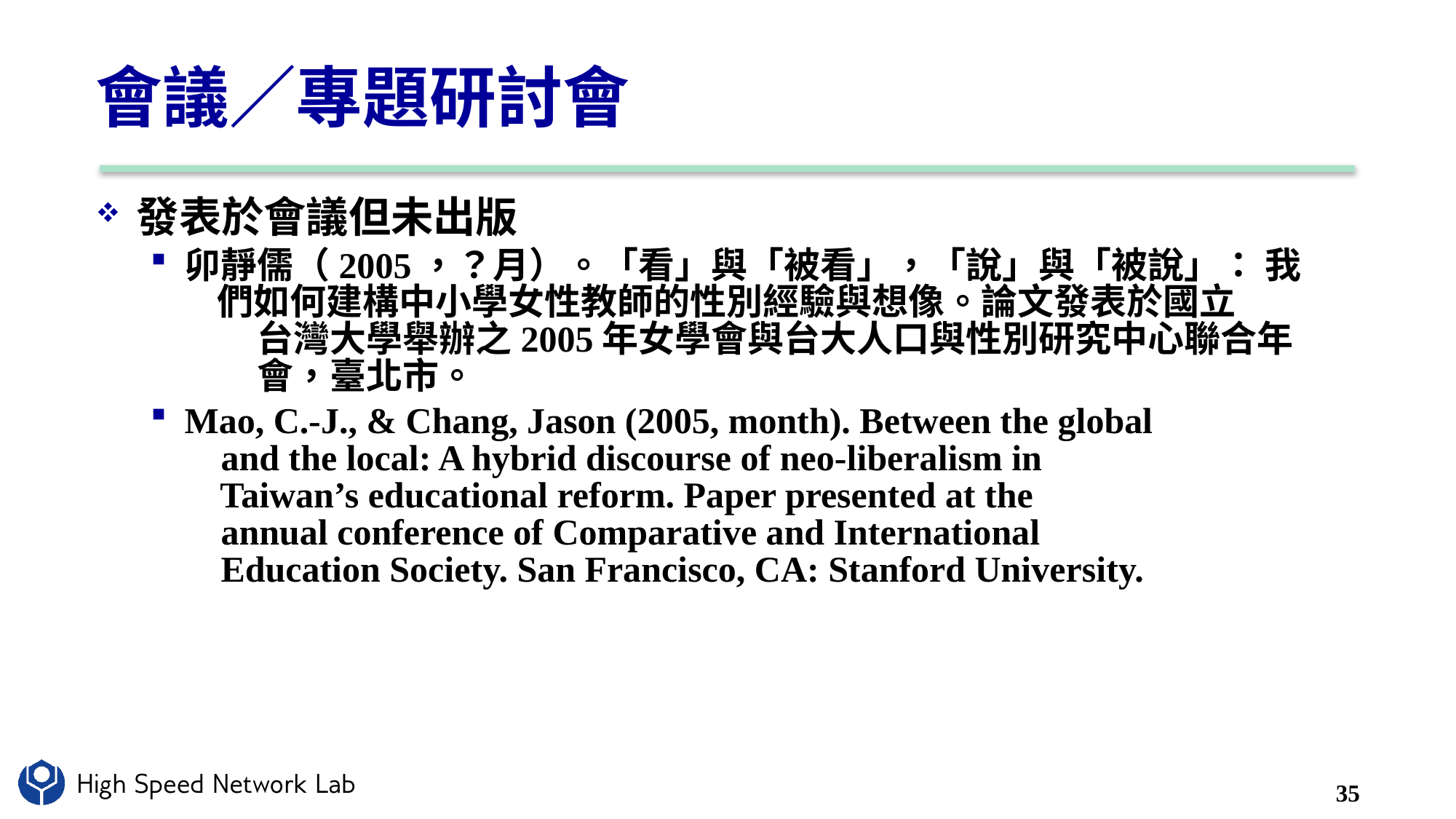

# 會議／專題研討會
發表於會議但未出版
卯靜儒（2005，？月）。「看」與「被看」，「說」與「被說」： 我
    們如何建構中小學女性教師的性別經驗與想像。論文發表於國立
　　台灣大學舉辦之2005年女學會與台大人口與性別研究中心聯合年
　　會，臺北市。
Mao, C.-J., & Chang, Jason (2005, month). Between the global
    and the local: A hybrid discourse of neo-liberalism in
    Taiwan’s educational reform. Paper presented at the
    annual conference of Comparative and International
    Education Society. San Francisco, CA: Stanford University.

35